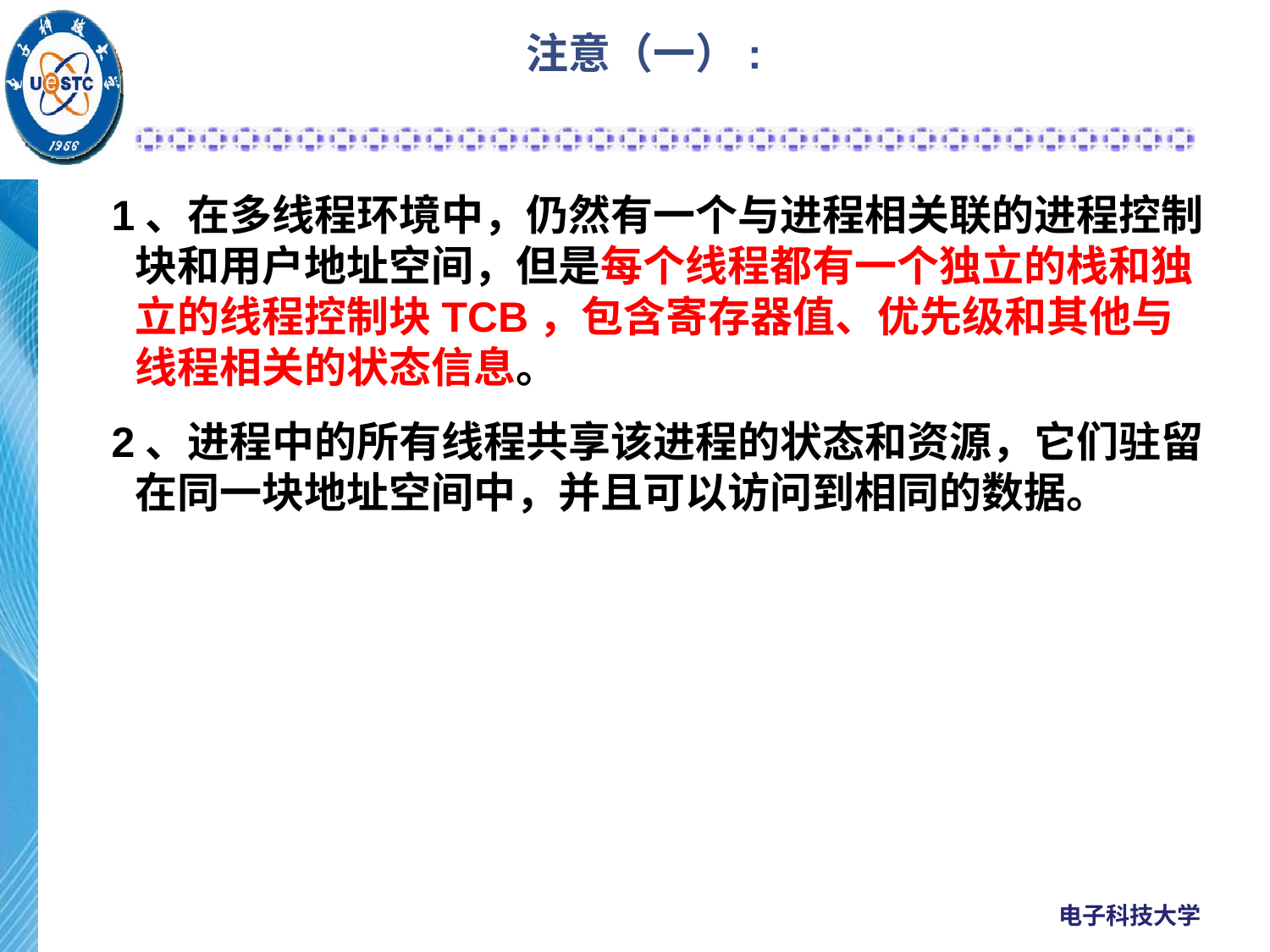

# 注意（一）:
1、在多线程环境中，仍然有一个与进程相关联的进程控制块和用户地址空间，但是每个线程都有一个独立的栈和独立的线程控制块TCB，包含寄存器值、优先级和其他与线程相关的状态信息。
2、进程中的所有线程共享该进程的状态和资源，它们驻留在同一块地址空间中，并且可以访问到相同的数据。